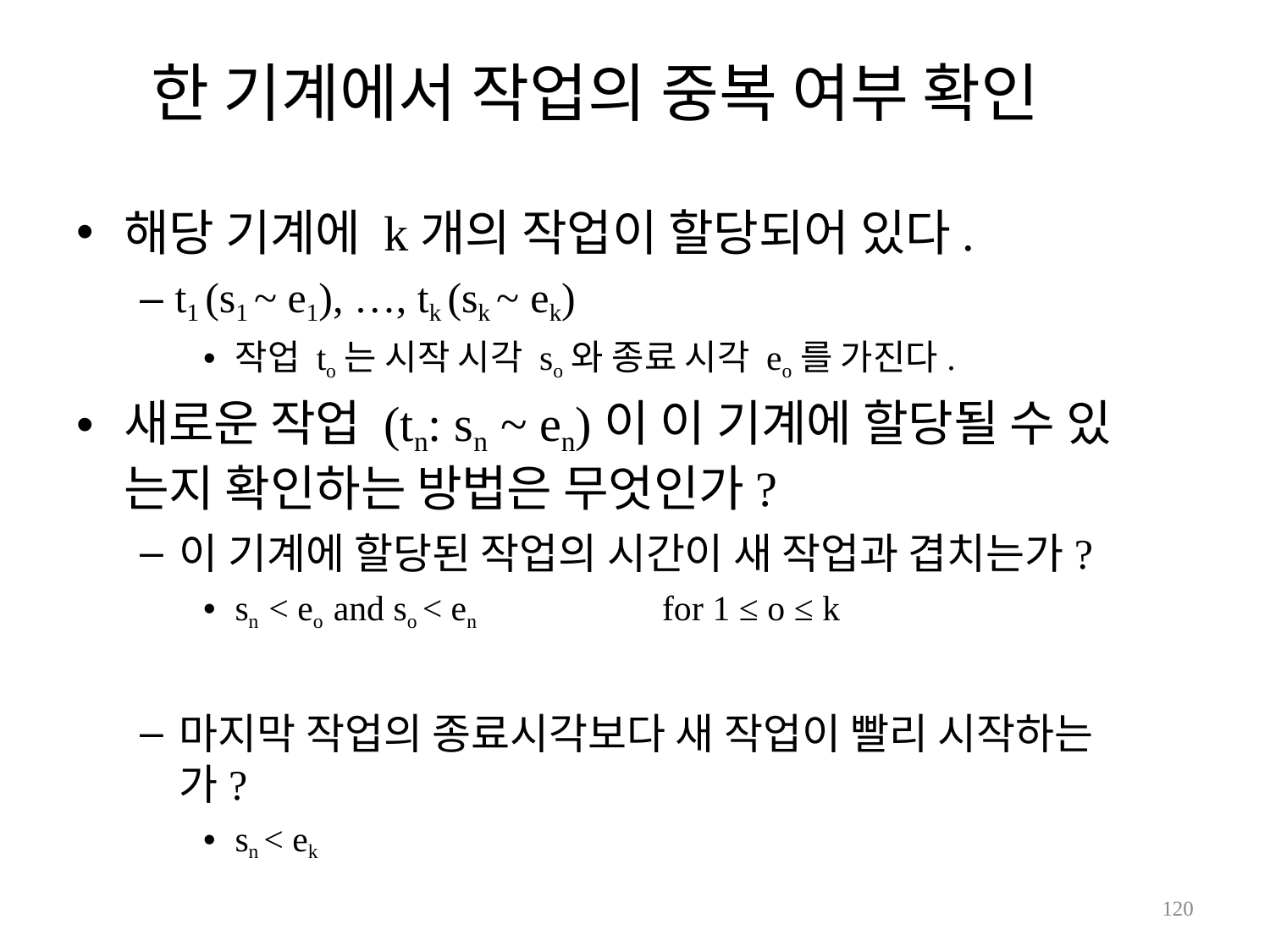

# 한 기계에서 작업의 중복 여부 확인
해당 기계에 k개의 작업이 할당되어 있다.
– t1 (s1 ~ e1), …, tk (sk ~ ek)
작업 to는 시작 시각 so와 종료 시각 eo를 가진다.
새로운 작업 (tn: sn ~ en)이 이 기계에 할당될 수 있  는지 확인하는 방법은 무엇인가?
이 기계에 할당된 작업의 시간이 새 작업과 겹치는가?
sn  < eo  and so < en	for 1 ≤ o ≤ k

마지막 작업의 종료시각보다 새 작업이 빨리 시작하는  가?
sn < ek
120